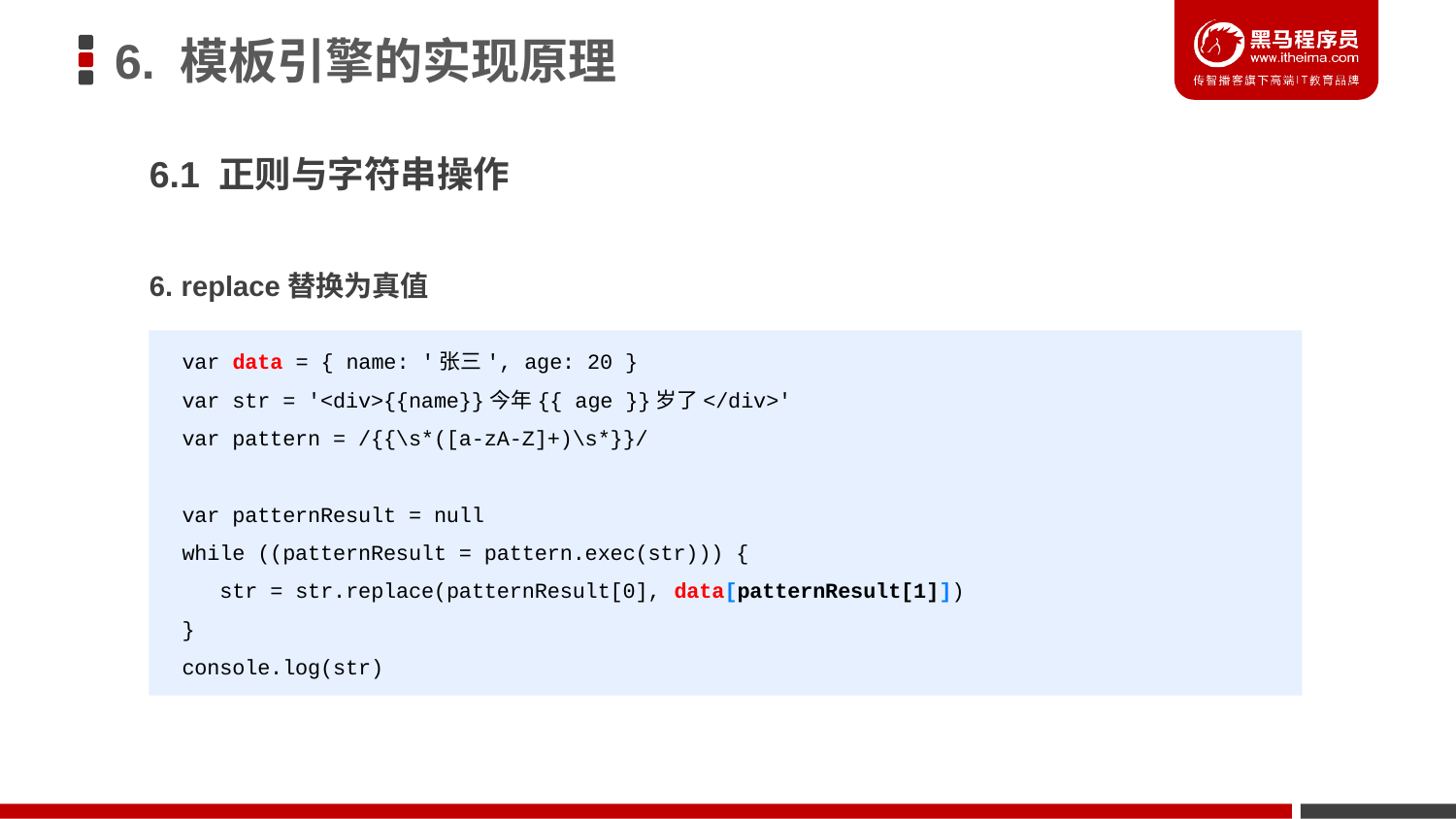

# 6. 模板引擎的实现原理
6.1 正则与字符串操作
6. replace替换为真值
var data = { name: '张三', age: 20 }
var str = '<div>{{name}}今年{{ age }}岁了</div>'
var pattern = /{{\s*([a-zA-Z]+)\s*}}/

var patternResult = null
while ((patternResult = pattern.exec(str))) {
   str = str.replace(patternResult[0], data[patternResult[1]])
}
console.log(str)